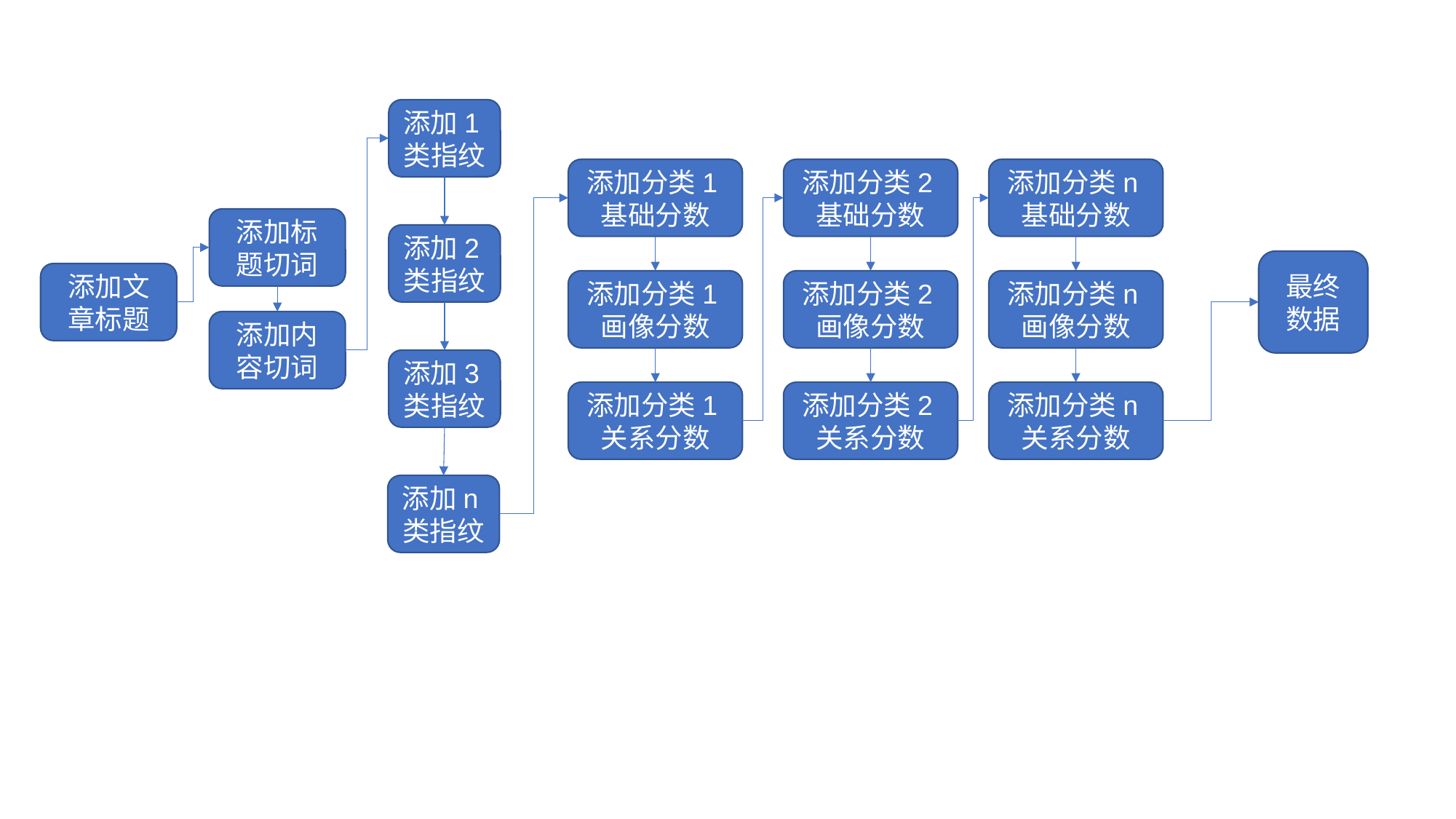

添加1类指纹
添加分类1基础分数
添加分类2基础分数
添加分类n基础分数
添加标题切词
添加2类指纹
最终数据
添加文章标题
添加分类1画像分数
添加分类2画像分数
添加分类n画像分数
添加内容切词
添加3类指纹
添加分类1关系分数
添加分类2关系分数
添加分类n关系分数
添加n类指纹